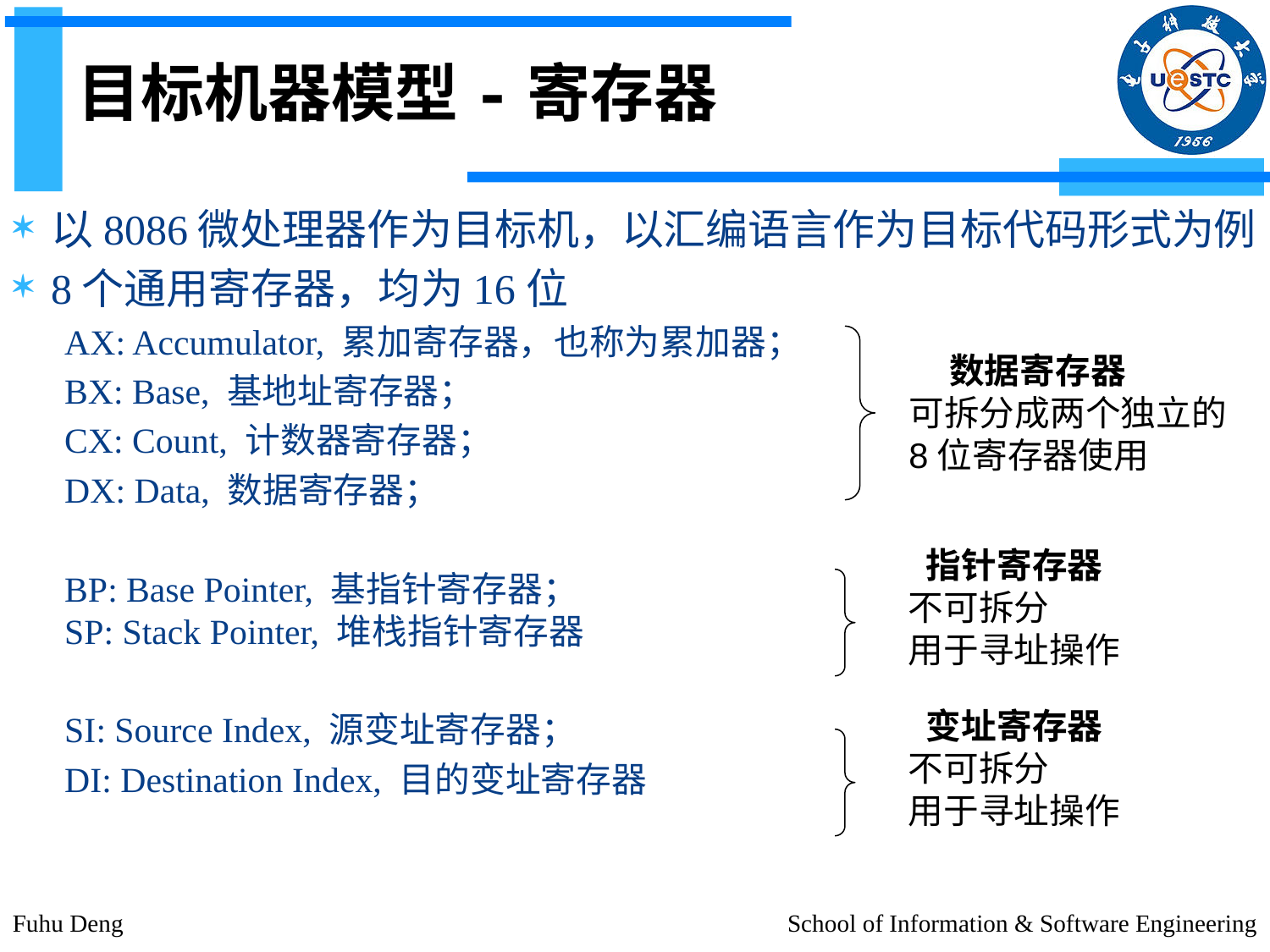

# 目标机器模型-寄存器
以8086微处理器作为目标机，以汇编语言作为目标代码形式为例
8个通用寄存器，均为16位
AX: Accumulator, 累加寄存器，也称为累加器；
BX: Base, 基地址寄存器；
CX: Count, 计数器寄存器；
DX: Data, 数据寄存器；

BP: Base Pointer, 基指针寄存器；
SP: Stack Pointer, 堆栈指针寄存器

SI: Source Index, 源变址寄存器；
DI: Destination Index, 目的变址寄存器

    数据寄存器
可拆分成两个独立的
8位寄存器使用
指针寄存器
不可拆分
用于寻址操作

变址寄存器
不可拆分
用于寻址操作

Fuhu Deng
49
School of Information & Software Engineering